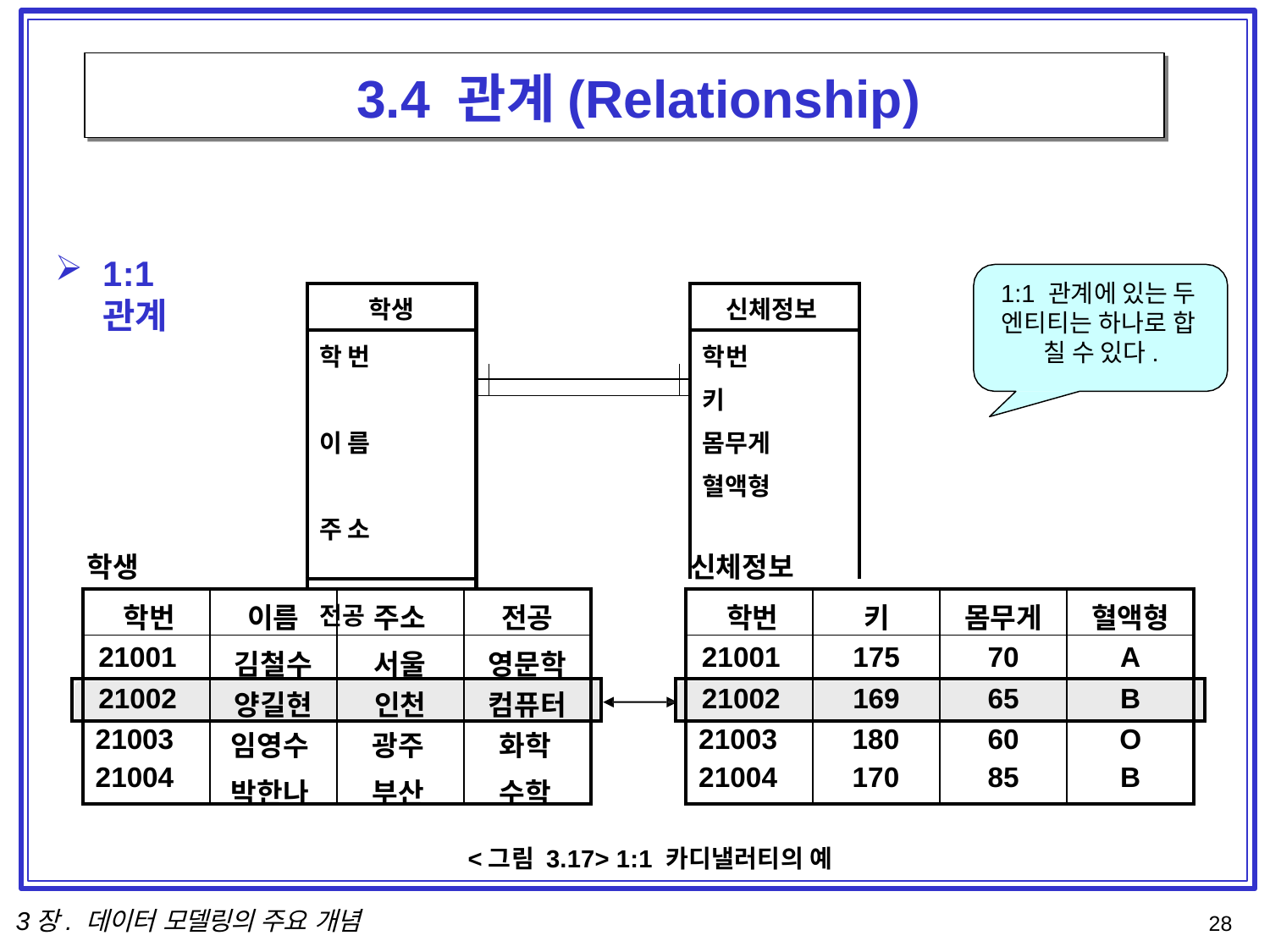

# 3.4 관계(Relationship)
1:1 관계

1:1 관계에 있는 두  엔티티는 하나로 합  칠 수 있다.
| 학생 |  |  |  | 신체정보 |
| --- | --- | --- | --- | --- |
| 학번 이름 주소 전공 |  |  |  | 학번 키 몸무게 혈액형 |
|  |  |  |  |  |
|  |  |  |  |  |
|  |  |  |  |  |
|  |  |  |  |  |
학생
신체정보
|  | 학번 | 이름 | 주소 | 전공 |  |
| --- | --- | --- | --- | --- | --- |
|  | 21001 | 김철수 | 서울 | 영문학 |  |
|  | 21002 | 양길현 | 인천 | 컴퓨터 |  |
|  | 21003 21004 | 임영수 박한나 | 광주 부산 | 화학 수학 |  |
|  | 학번 | 키 | 몸무게 | 혈액형 |  |
| --- | --- | --- | --- | --- | --- |
|  | 21001 | 175 | 70 | A |  |
|  | 21002 | 169 | 65 | B |  |
|  | 21003 21004 | 180 170 | 60 85 | O B |  |

<그림 3.17> 1:1 카디낼러티의 예
3장. 데이터 모델링의 주요 개념
28